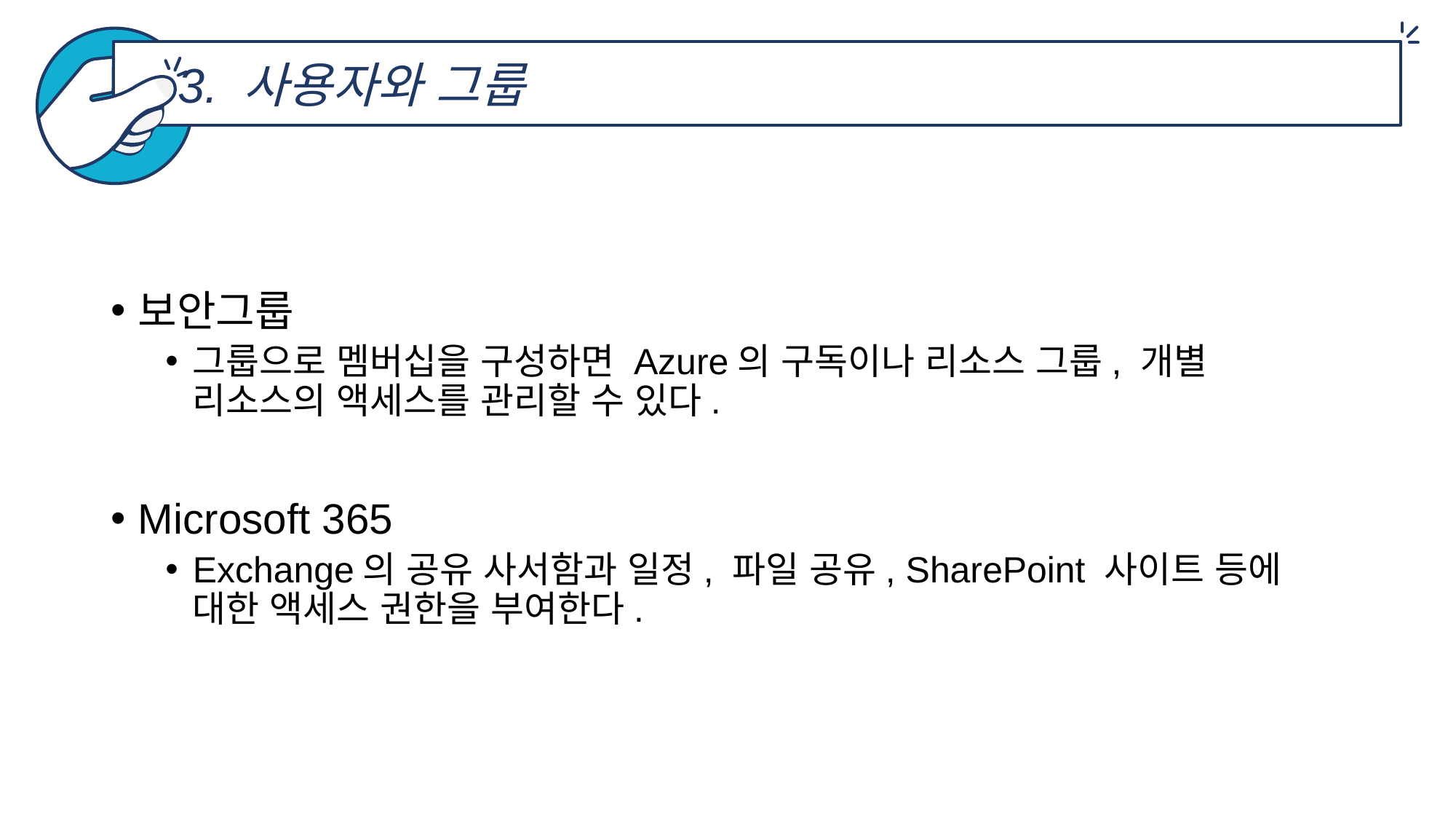

3. 사용자와 그룹

보안그룹
그룹으로 멤버십을 구성하면 Azure의 구독이나 리소스 그룹, 개별 리소스의 액세스를 관리할 수 있다.

Microsoft 365
Exchange의 공유 사서함과 일정, 파일 공유, SharePoint 사이트 등에 대한 액세스 권한을 부여한다.